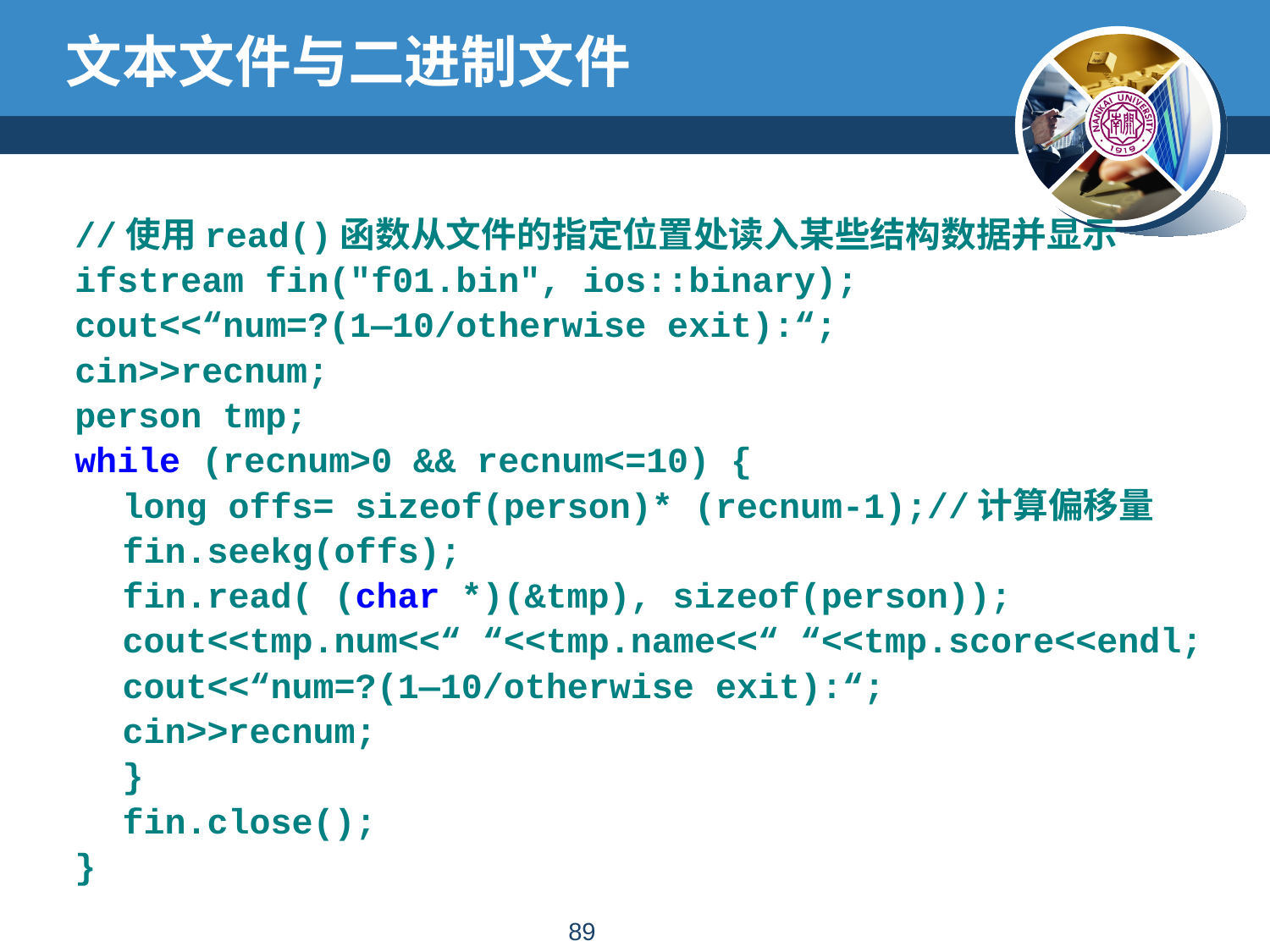

# 文本文件与二进制文件
//使用read()函数从文件的指定位置处读入某些结构数据并显示
ifstream fin("f01.bin", ios::binary);
cout<<“num=?(1—10/otherwise exit):“;
cin>>recnum;
person tmp;
while (recnum>0 && recnum<=10) {
	long offs= sizeof(person)* (recnum-1);//计算偏移量
	fin.seekg(offs);
	fin.read( (char *)(&tmp), sizeof(person));
	cout<<tmp.num<<“ “<<tmp.name<<“ “<<tmp.score<<endl;
	cout<<“num=?(1—10/otherwise exit):“;
	cin>>recnum;
	}
	fin.close();
}

89